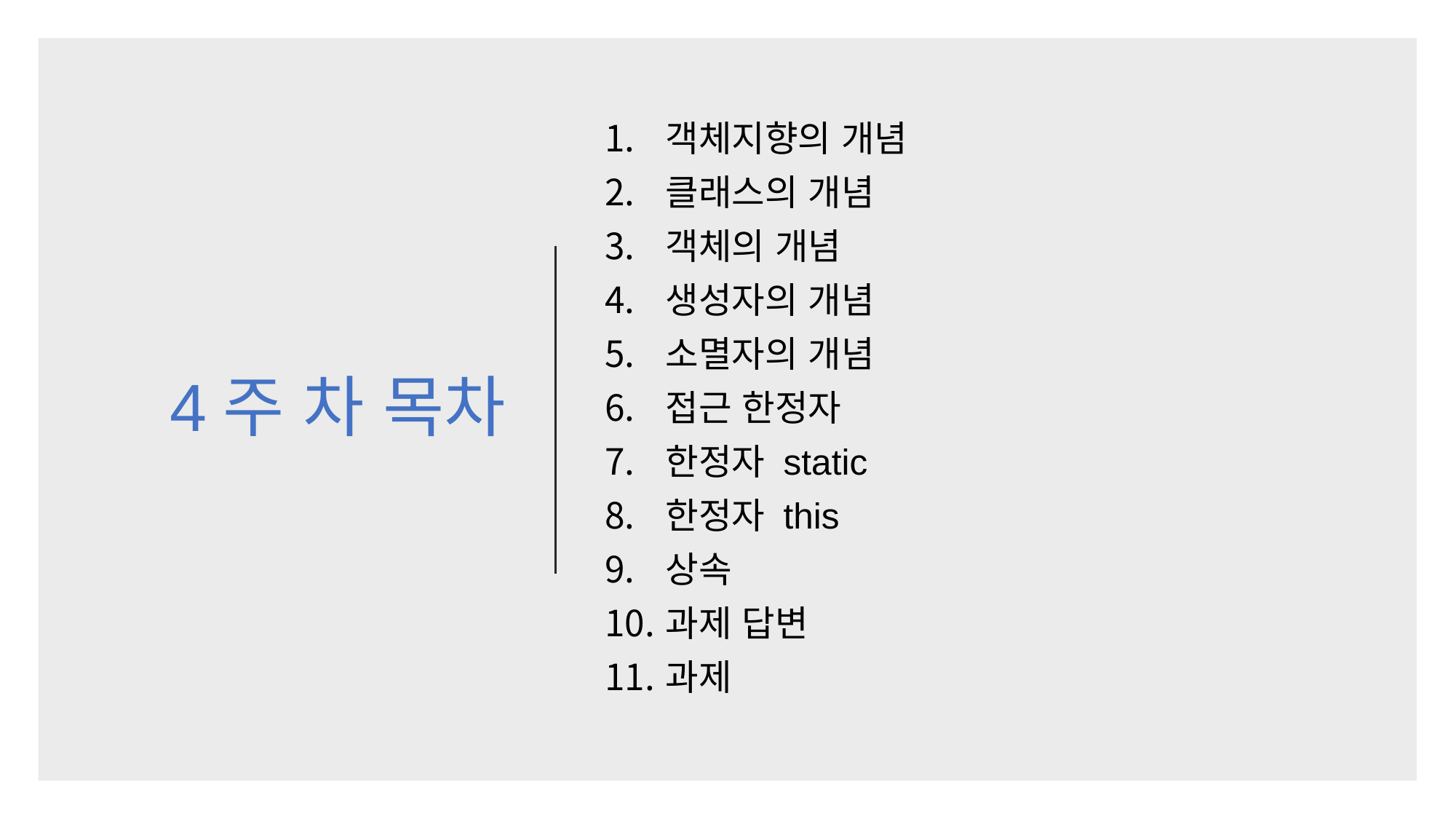

# 4주 차 목차
객체지향의 개념
클래스의 개념
객체의 개념
생성자의 개념
소멸자의 개념
접근 한정자
한정자 static
한정자 this
상속
과제 답변
과제